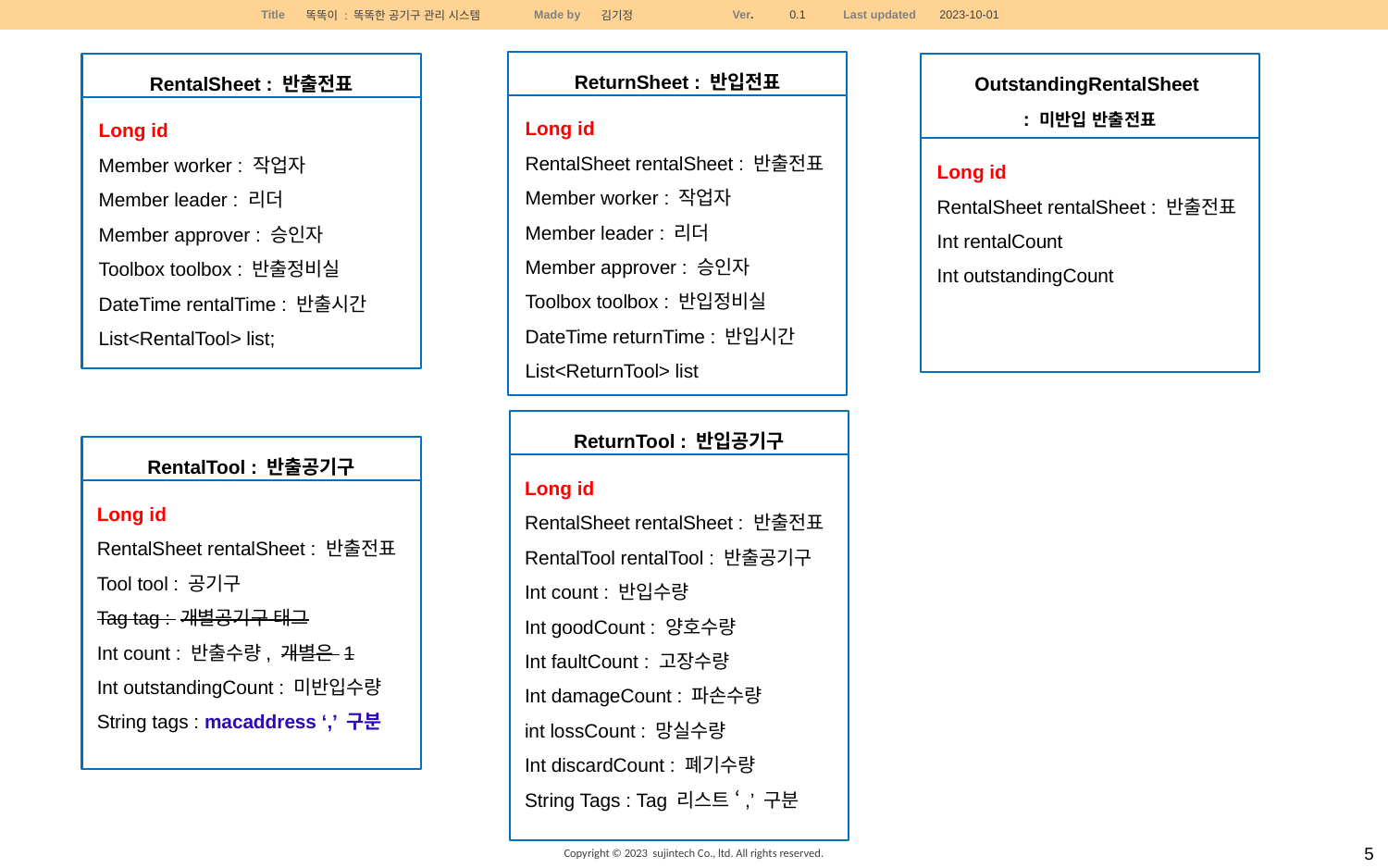

ReturnSheet : 반입전표

RentalSheet : 반출전표

OutstandingRentalSheet
: 미반입 반출전표
Long id
RentalSheet rentalSheet : 반출전표
Member worker : 작업자
Member leader : 리더
Member approver : 승인자
Toolbox toolbox : 반입정비실
DateTime returnTime : 반입시간
List<ReturnTool> list
Long id
Member worker : 작업자
Member leader : 리더
Member approver : 승인자
Toolbox toolbox : 반출정비실
DateTime rentalTime : 반출시간
List<RentalTool> list;
Long id
RentalSheet rentalSheet : 반출전표
Int rentalCount
Int outstandingCount

ReturnTool : 반입공기구

RentalTool : 반출공기구
Long id
RentalSheet rentalSheet : 반출전표
RentalTool rentalTool : 반출공기구
Int count : 반입수량
Int goodCount : 양호수량
Int faultCount : 고장수량
Int damageCount : 파손수량
int lossCount : 망실수량
Int discardCount : 폐기수량
String Tags : Tag 리스트 ‘,’ 구분
Long id
RentalSheet rentalSheet : 반출전표
Tool tool : 공기구
Tag tag : 개별공기구 태그
Int count : 반출수량, 개별은 1
Int outstandingCount : 미반입수량
String tags : macaddress ‘,’ 구분